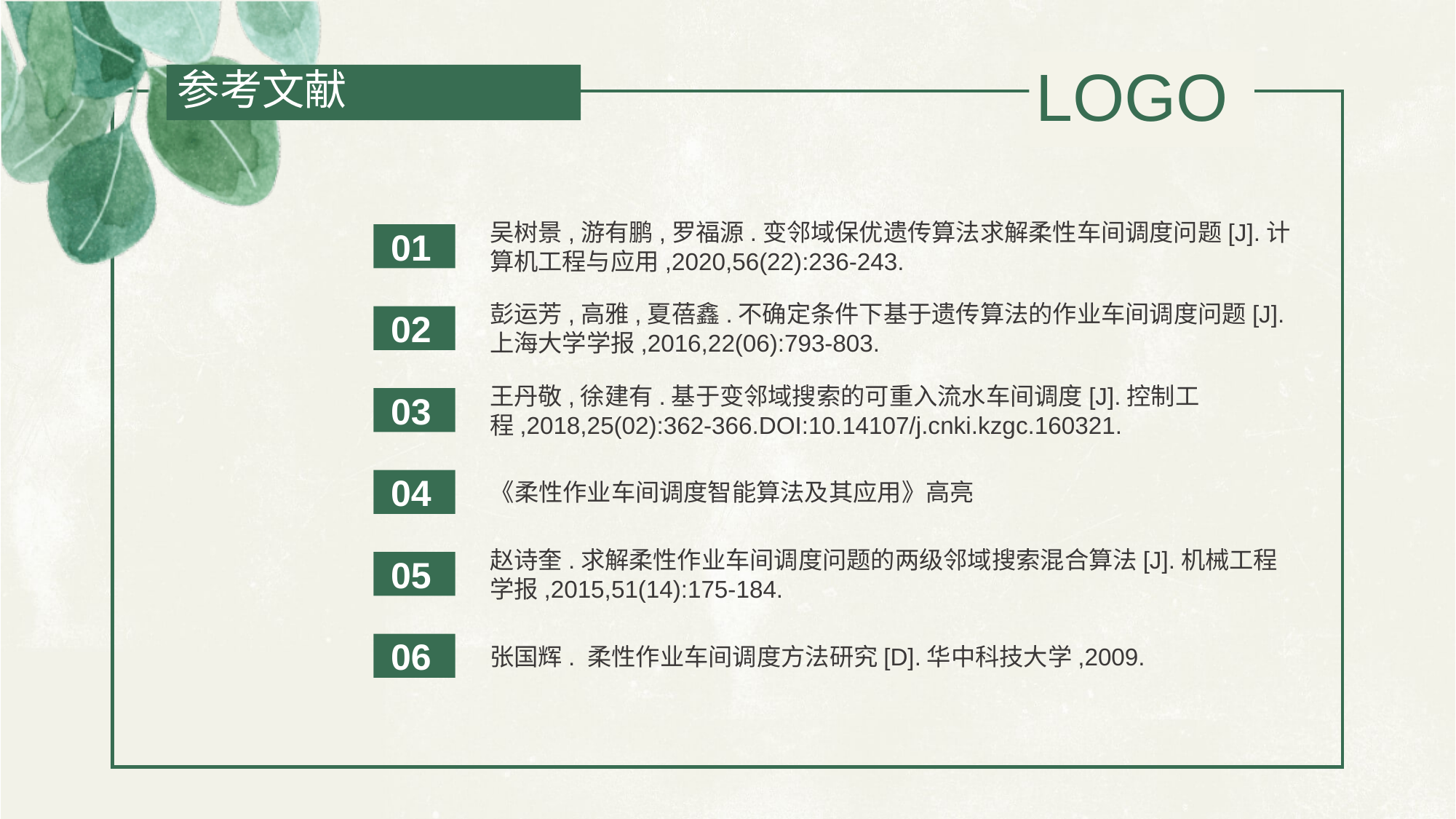

参考文献
吴树景,游有鹏,罗福源.变邻域保优遗传算法求解柔性车间调度问题[J].计算机工程与应用,2020,56(22):236-243.
01
彭运芳,高雅,夏蓓鑫.不确定条件下基于遗传算法的作业车间调度问题[J].上海大学学报,2016,22(06):793-803.
02
王丹敬,徐建有.基于变邻域搜索的可重入流水车间调度[J].控制工程,2018,25(02):362-366.DOI:10.14107/j.cnki.kzgc.160321.
03
04
《柔性作业车间调度智能算法及其应用》高亮
赵诗奎.求解柔性作业车间调度问题的两级邻域搜索混合算法[J].机械工程学报,2015,51(14):175-184.
05
06
张国辉. 柔性作业车间调度方法研究[D].华中科技大学,2009.